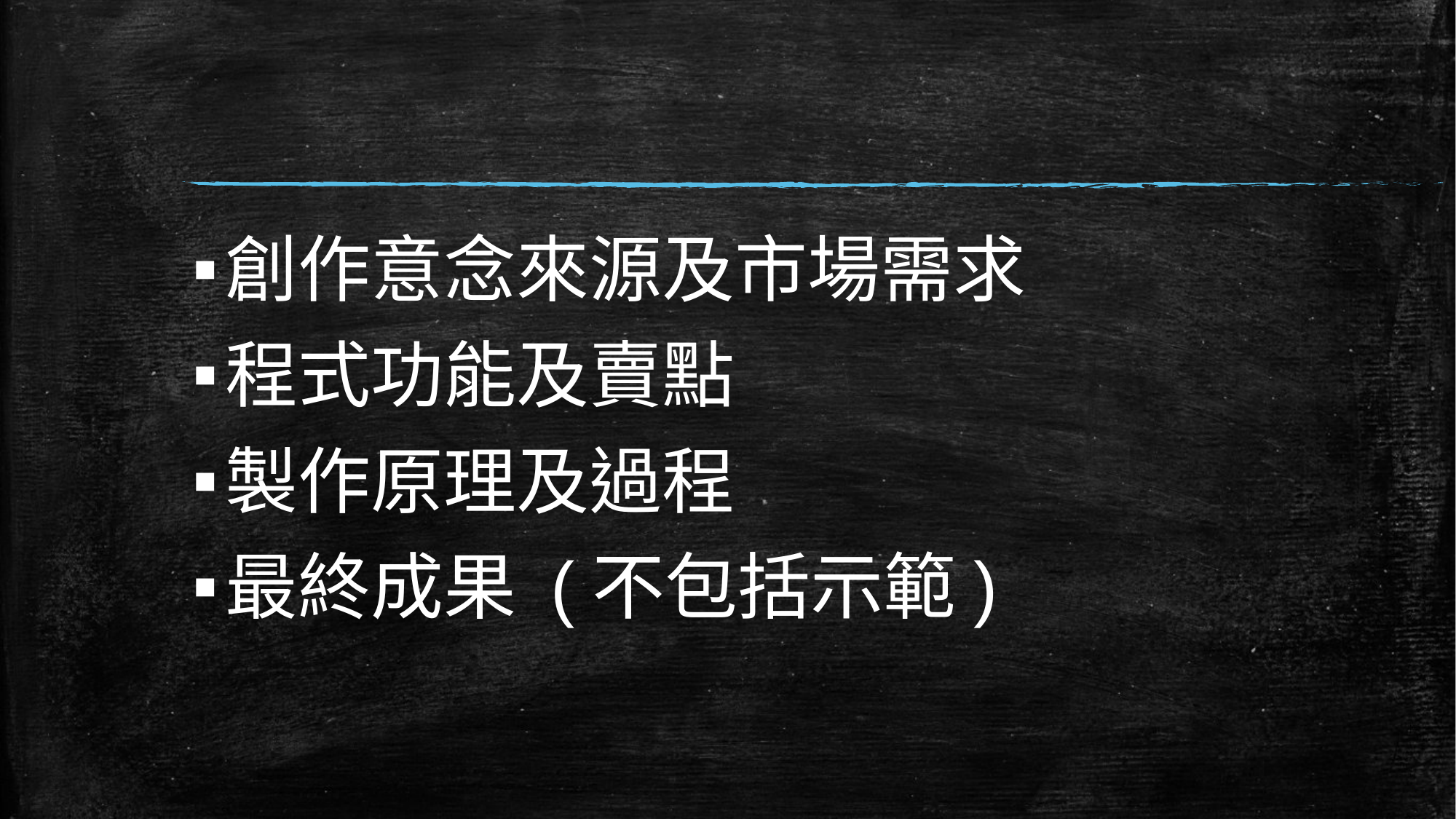

#
創作意念來源及市場需求
程式功能及賣點
製作原理及過程
最終成果 (不包括示範)